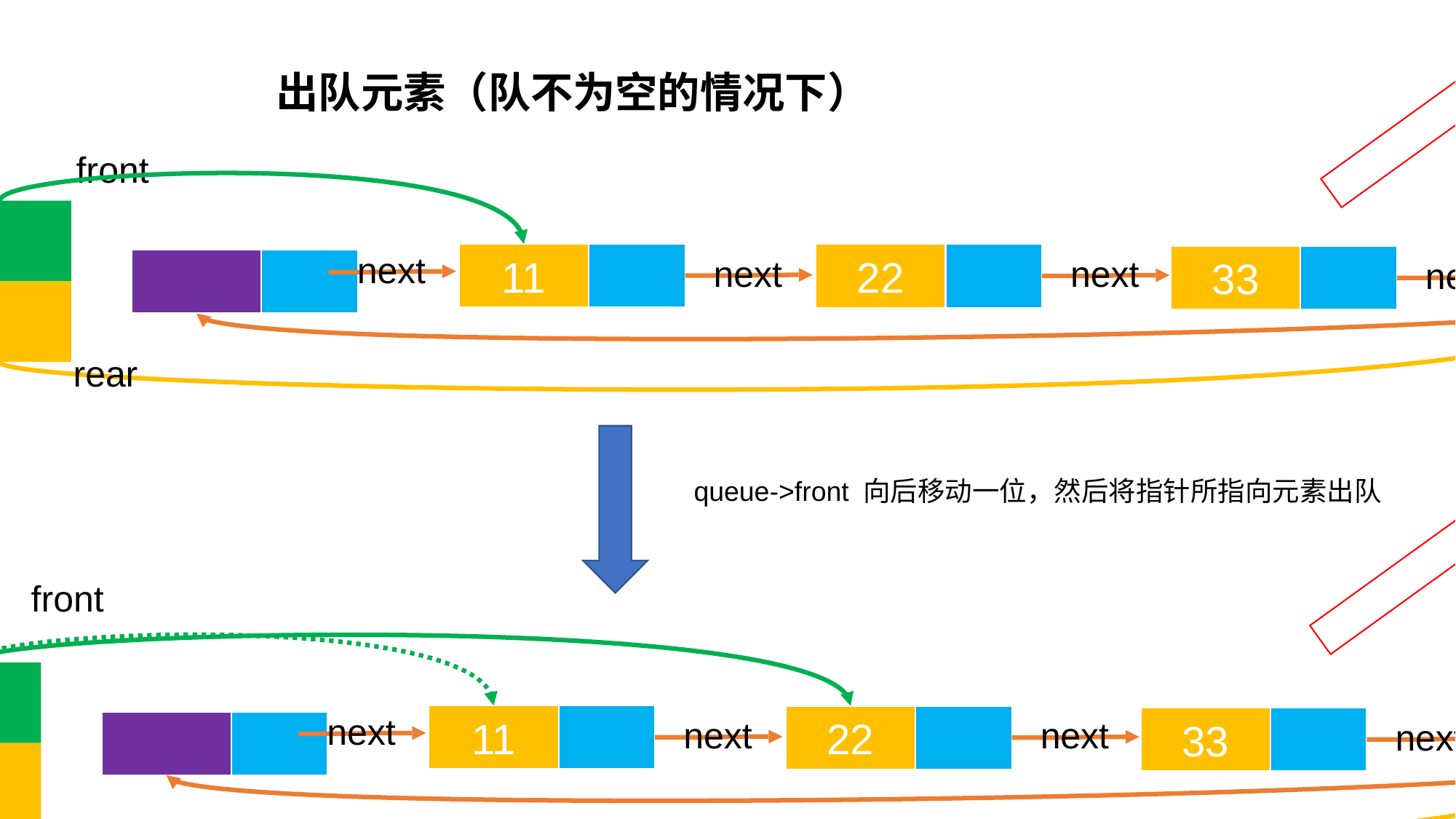

ele
出队元素（队不为空的情况下）

front

next
11

next
22

next
33

next
queue

44

next
rear

queue->front 向后移动一位，然后将指针所指向元素出队
ele=queue->front->data=22

front

next
11

next
22

next
33

next
queue

44

next
rear
注：虚线表示已经断开的连接

去除虚线后如图
front
注：
11 是已经出队的结点，所以值无效，但由于不会释放结点空间，所以值是仍然存在的
22 是已经出队的结点，所以值无效，但由于不会释放结点空间，所以值是仍然存在的

next
11

next
22

next
33

next
queue

44

next
rear
注：紫色结点是用来区分链式循环队列是满队列还是空队列的空闲结点，没有实际意义